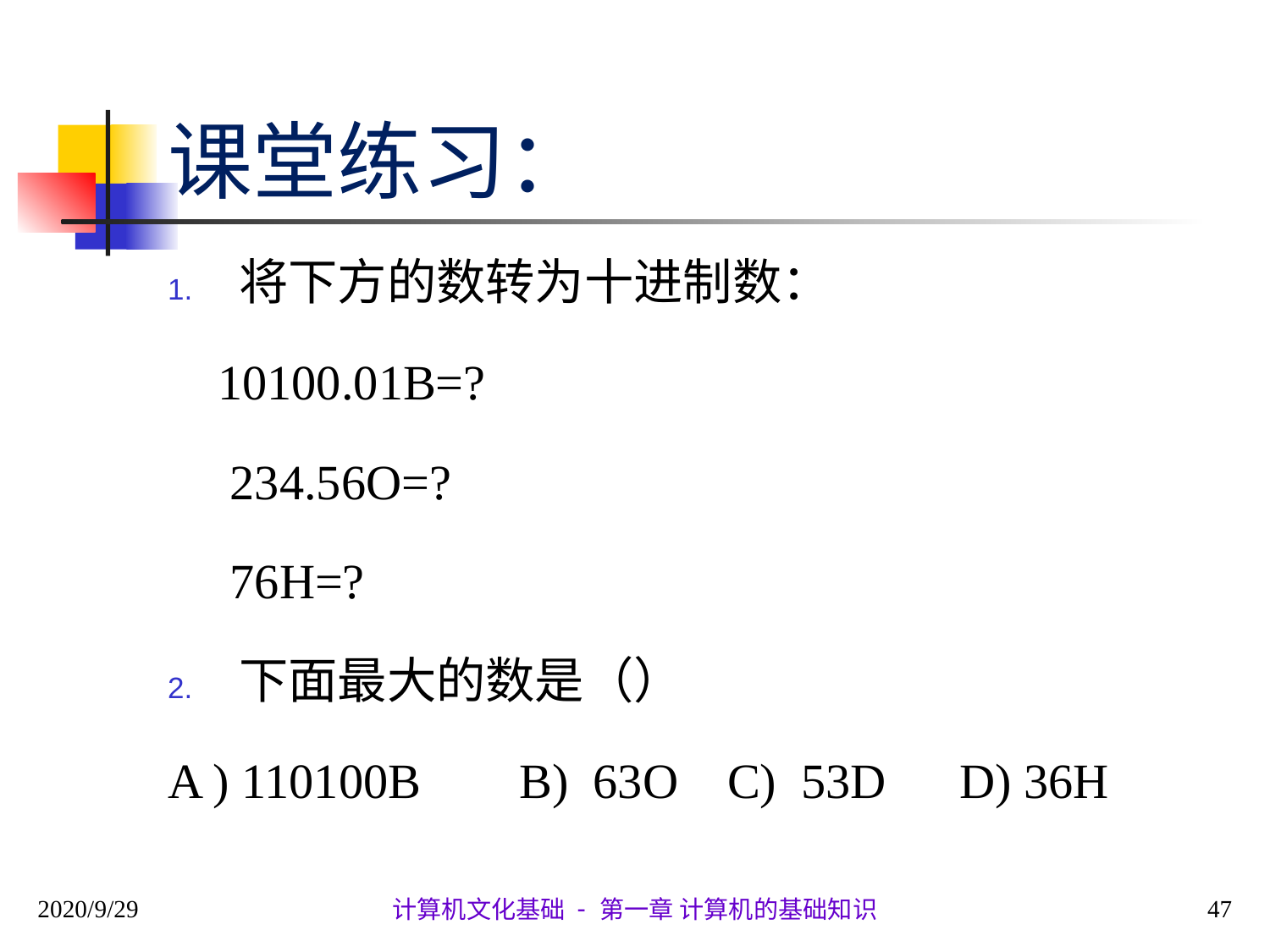

# 课堂练习：
将下方的数转为十进制数：
10100.01B=?
 234.56O=?
 76H=?
下面最大的数是（）
A ) 110100B        B)  63O    C)  53D      D) 36H

2020/9/29
47
计算机文化基础 - 第一章 计算机的基础知识